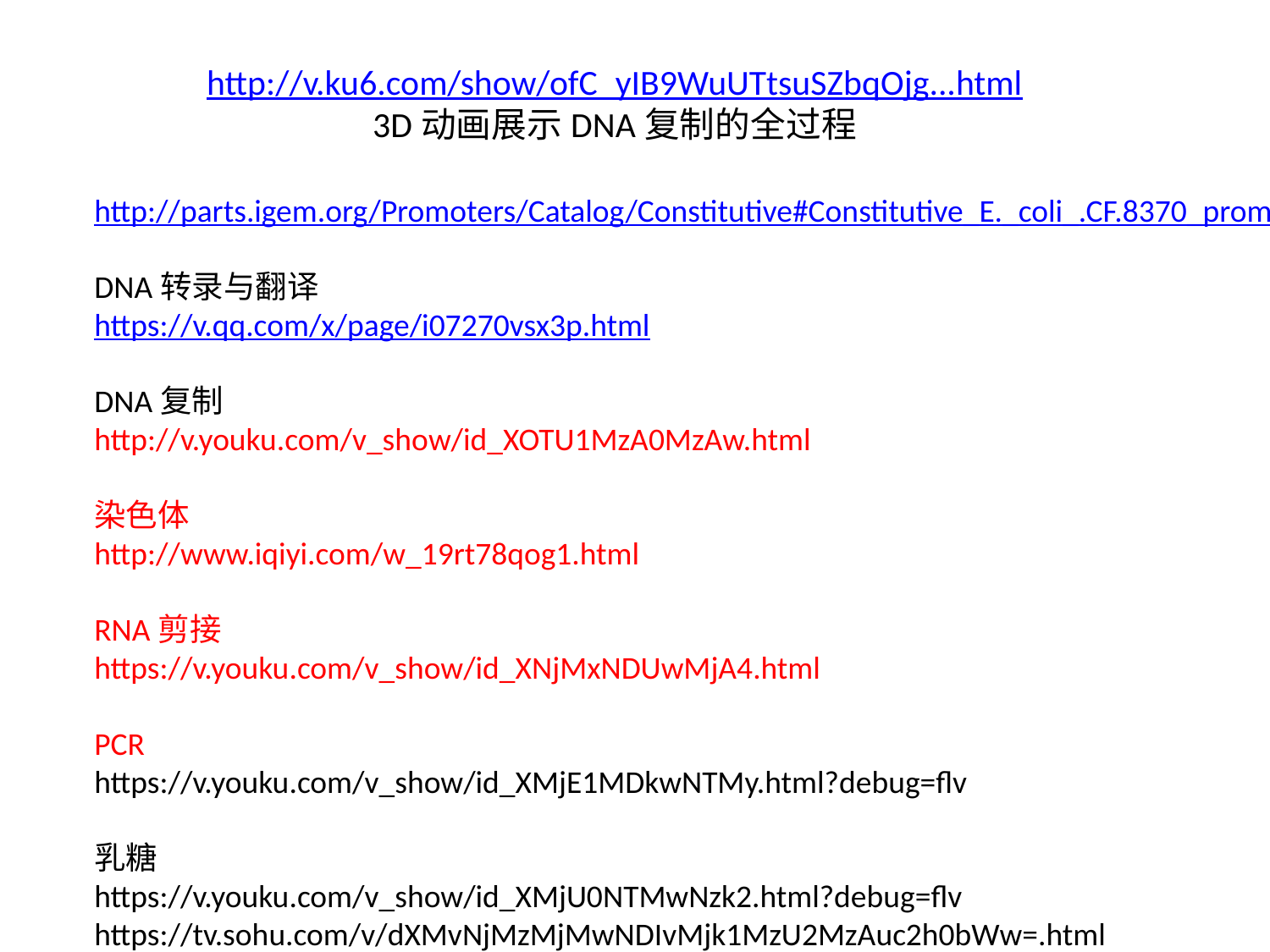

# http://v.ku6.com/show/ofC_yIB9WuUTtsuSZbqOjg...html 3D动画展示DNA复制的全过程

http://parts.igem.org/Promoters/Catalog/Constitutive#Constitutive_E._coli_.CF.8370_promoters

DNA转录与翻译
https://v.qq.com/x/page/i07270vsx3p.html

DNA复制
http://v.youku.com/v_show/id_XOTU1MzA0MzAw.html

染色体
http://www.iqiyi.com/w_19rt78qog1.html

RNA剪接
https://v.youku.com/v_show/id_XNjMxNDUwMjA4.html

PCR
https://v.youku.com/v_show/id_XMjE1MDkwNTMy.html?debug=flv

乳糖
https://v.youku.com/v_show/id_XMjU0NTMwNzk2.html?debug=flv
https://tv.sohu.com/v/dXMvNjMzMjMwNDIvMjk1MzU2MzAuc2h0bWw=.html